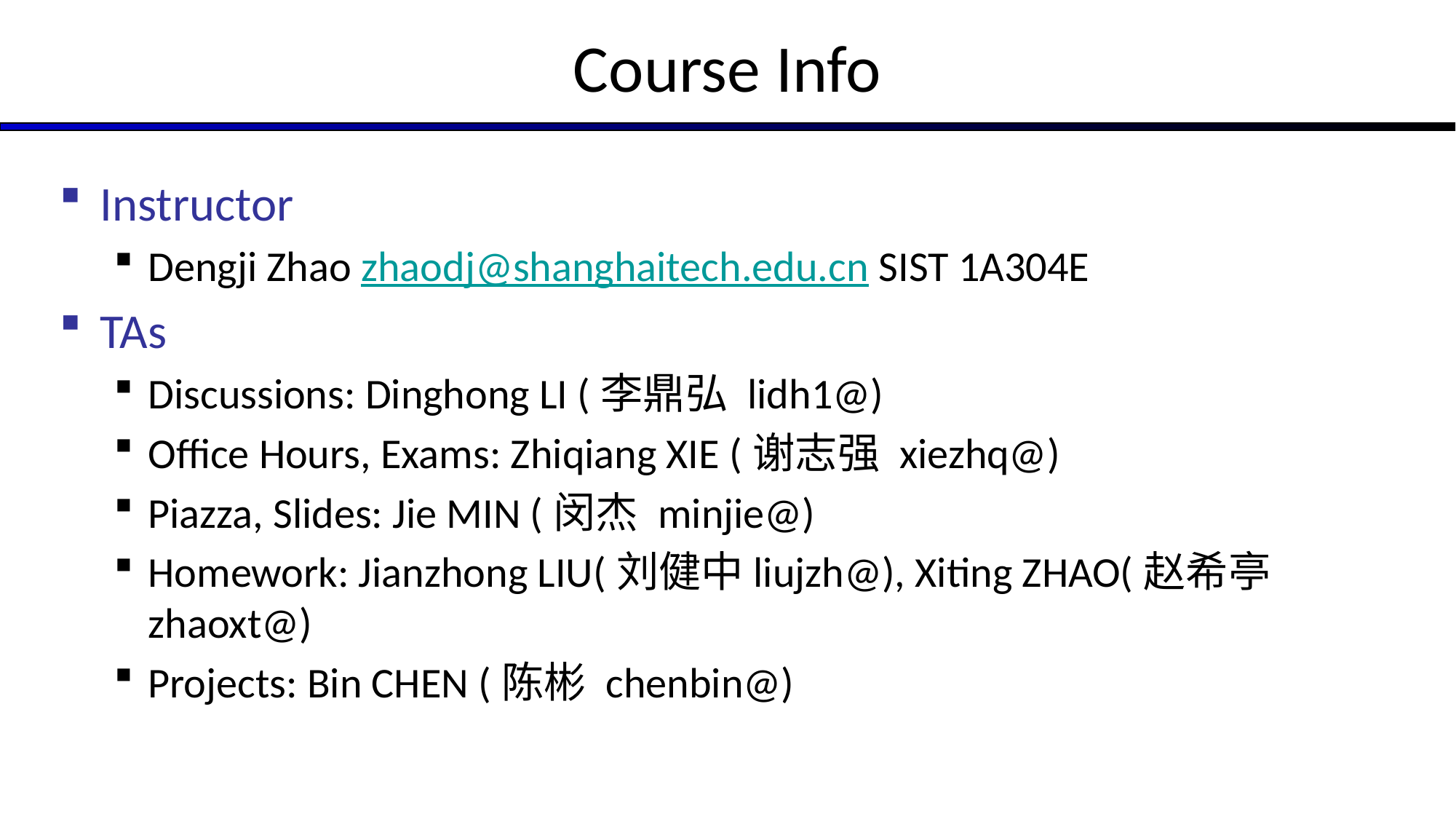

# Course Info
Instructor
Dengji Zhao zhaodj@shanghaitech.edu.cn SIST 1A304E
TAs
Discussions: Dinghong LI (李鼎弘 lidh1@)
Office Hours, Exams: Zhiqiang XIE (谢志强 xiezhq@)
Piazza, Slides: Jie MIN (闵杰 minjie@)
Homework: Jianzhong LIU(刘健中liujzh@), Xiting ZHAO(赵希亭zhaoxt@)
Projects: Bin CHEN (陈彬 chenbin@)